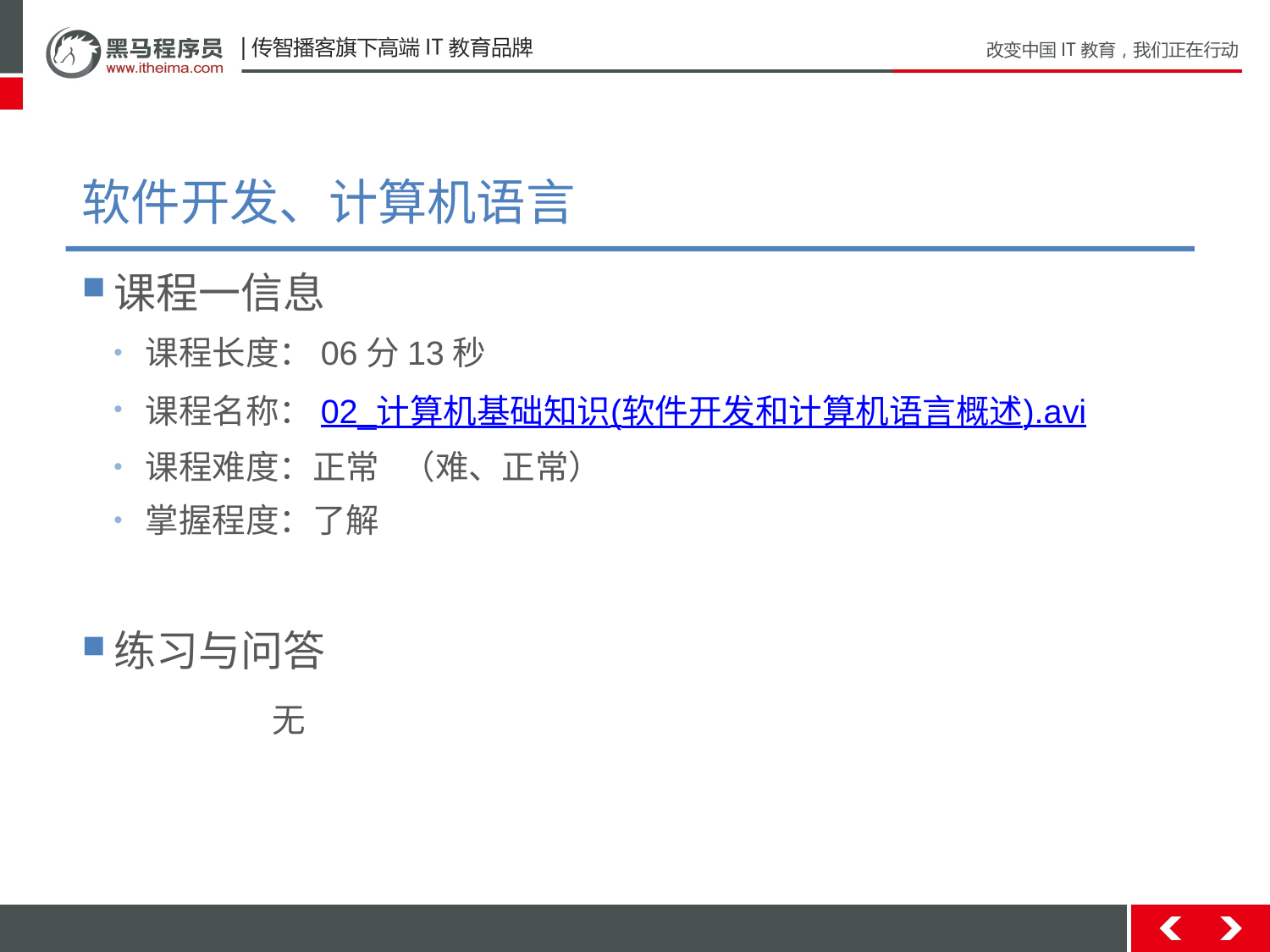

# 软件开发、计算机语言
课程一信息
课程长度：06分13秒
课程名称：02_计算机基础知识(软件开发和计算机语言概述).avi
课程难度：正常   （难、正常）
掌握程度：了解

练习与问答
	无